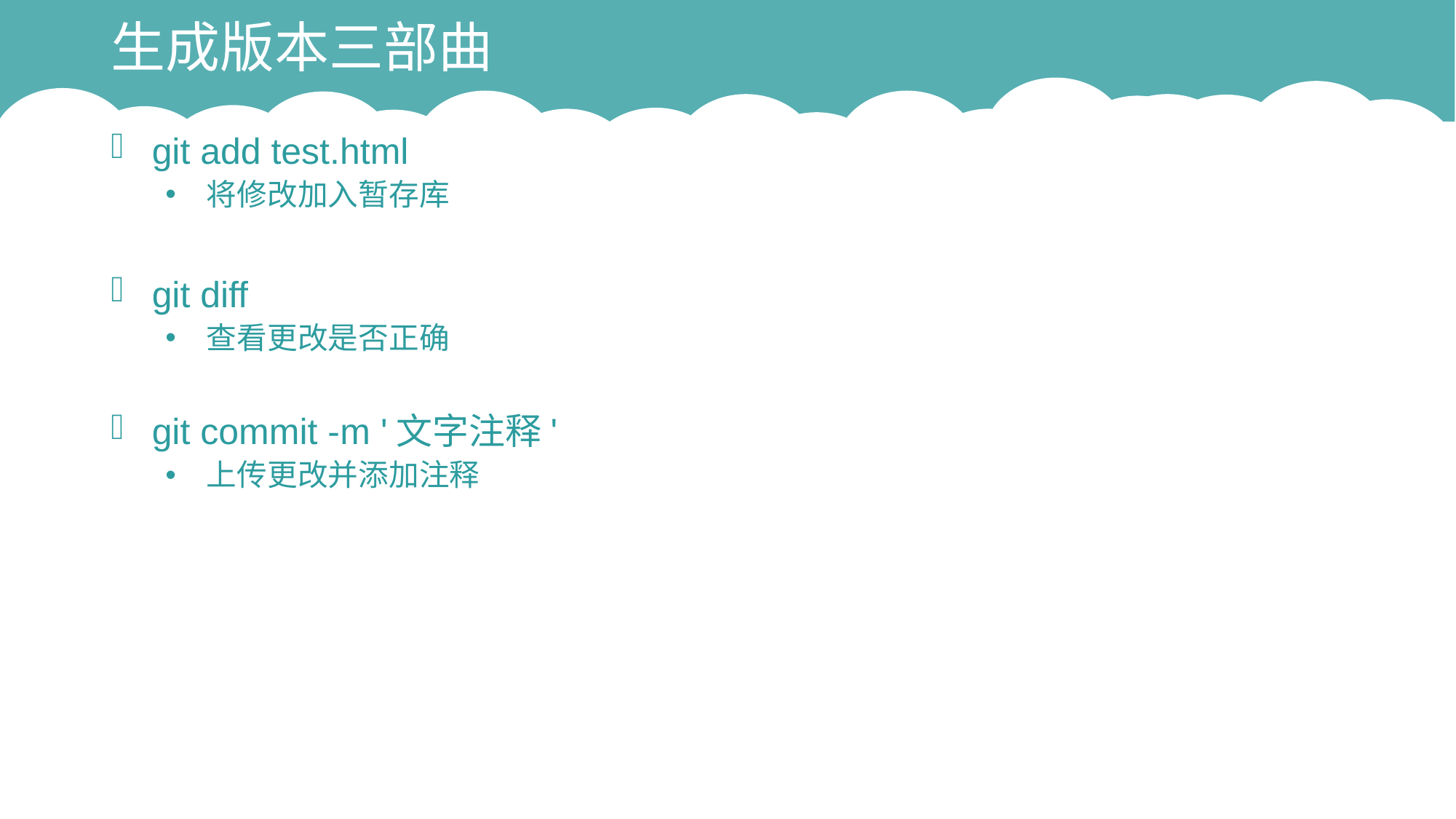

# 生成版本三部曲
git add test.html
将修改加入暂存库

git diff
查看更改是否正确

git commit -m '文字注释'
上传更改并添加注释